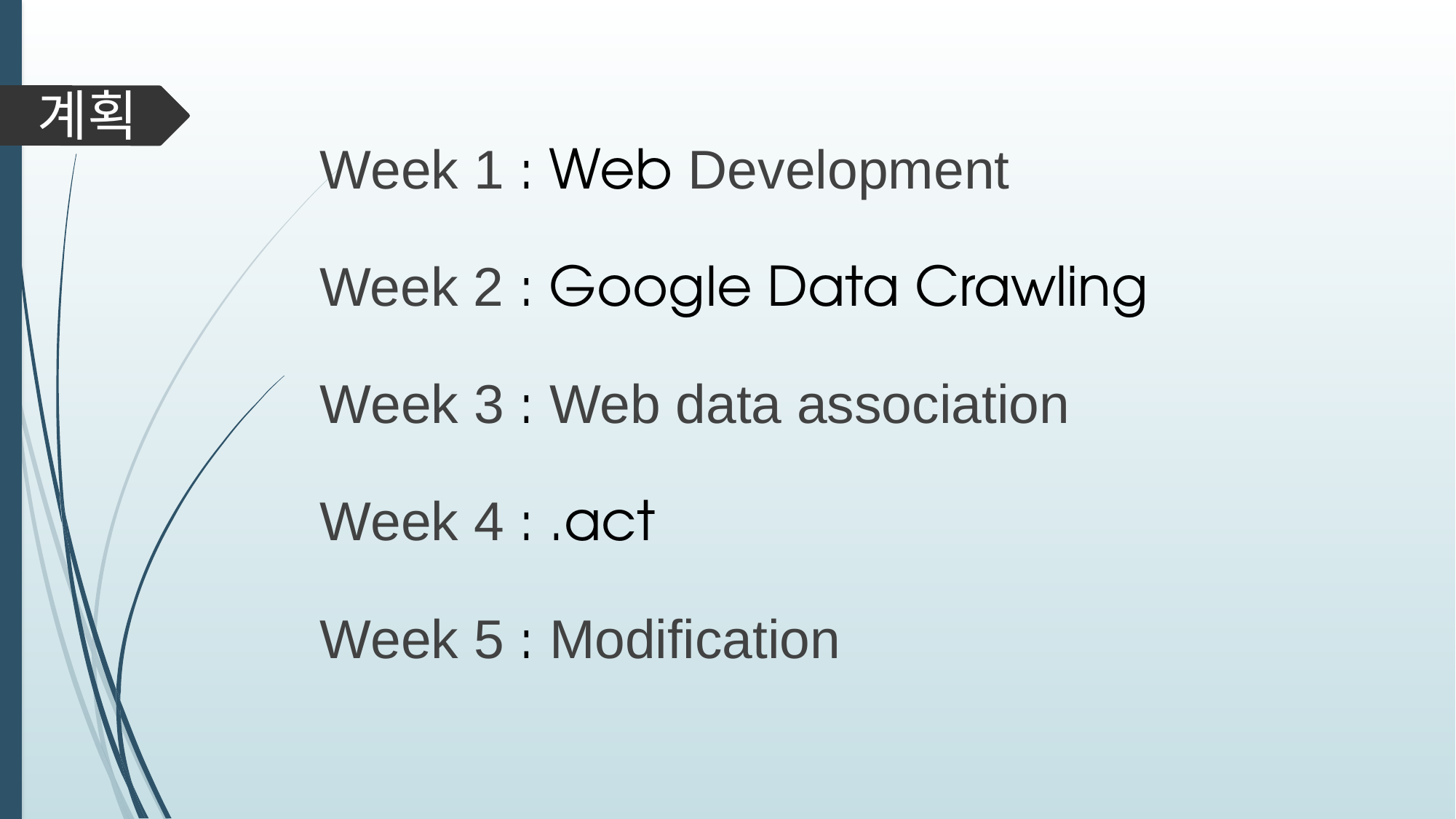

계획
# Week 1 : Web Development
Week 2 : Google Data Crawling
Week 3 : Web data association
Week 4 : .act
Week 5 : Modification